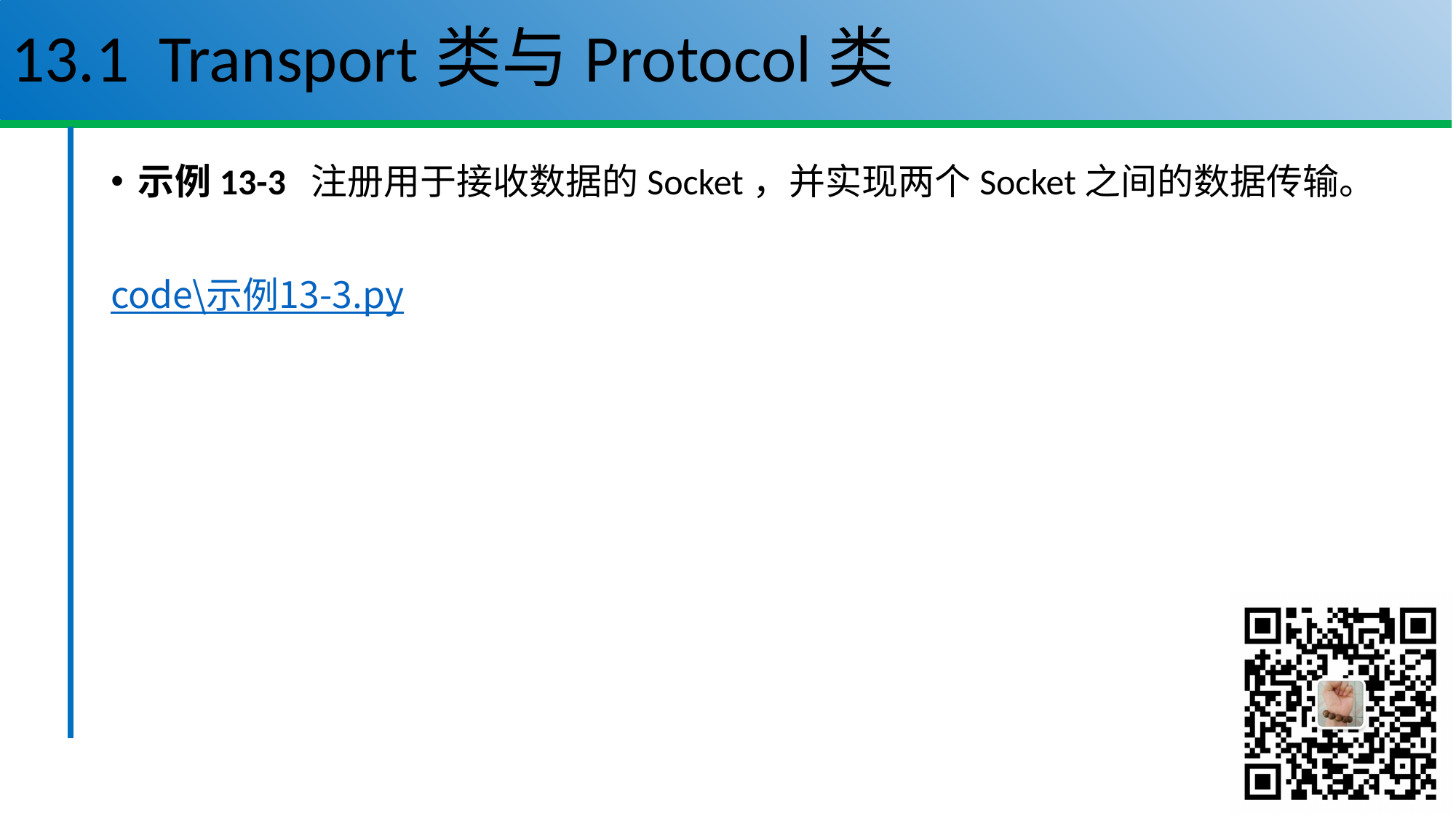

# 13.1  Transport类与Protocol类
示例13-3  注册用于接收数据的Socket，并实现两个Socket之间的数据传输。

code\示例13-3.py
7